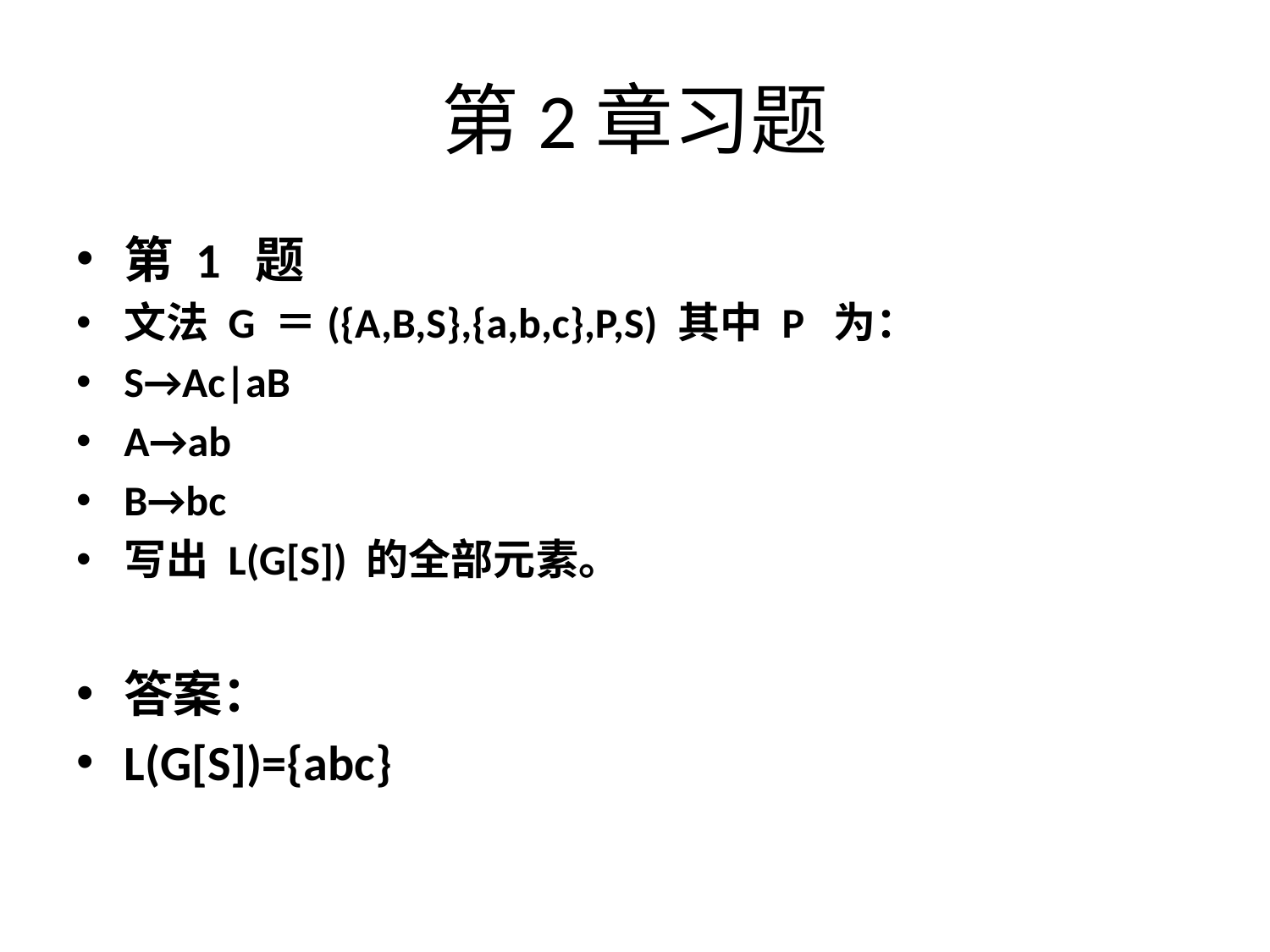

# 第2章习题
第 1  题
文法 G ＝({A,B,S},{a,b,c},P,S) 其中 P  为：
S→Ac|aB
A→ab
B→bc
写出 L(G[S]) 的全部元素。

答案：
L(G[S])={abc}